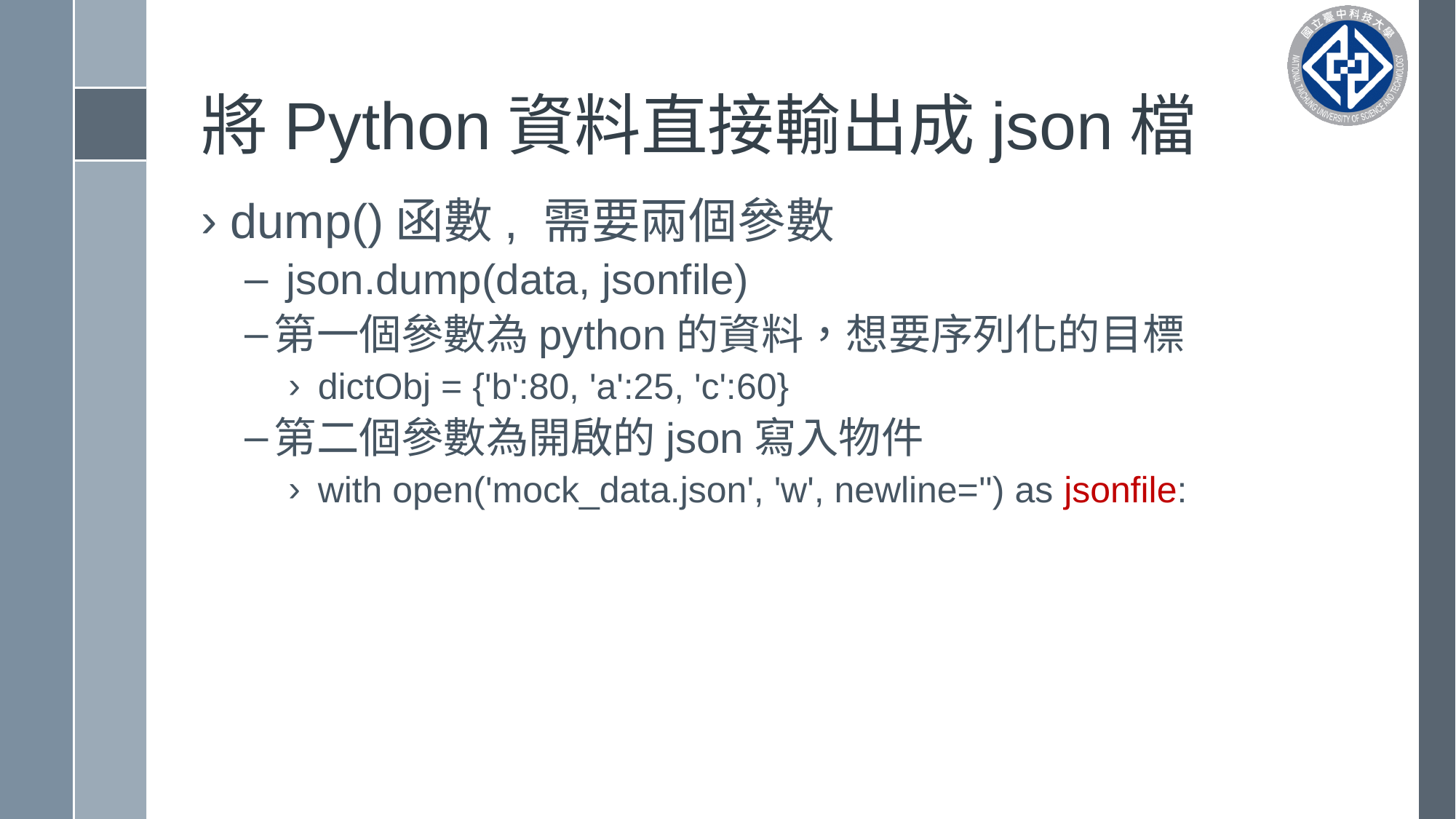

# 將Python資料直接輸出成json檔
dump()函數, 需要兩個參數
 json.dump(data, jsonfile)
第一個參數為python的資料，想要序列化的目標
dictObj = {'b':80, 'a':25, 'c':60}
第二個參數為開啟的json寫入物件
with open('mock_data.json', 'w', newline='') as jsonfile: